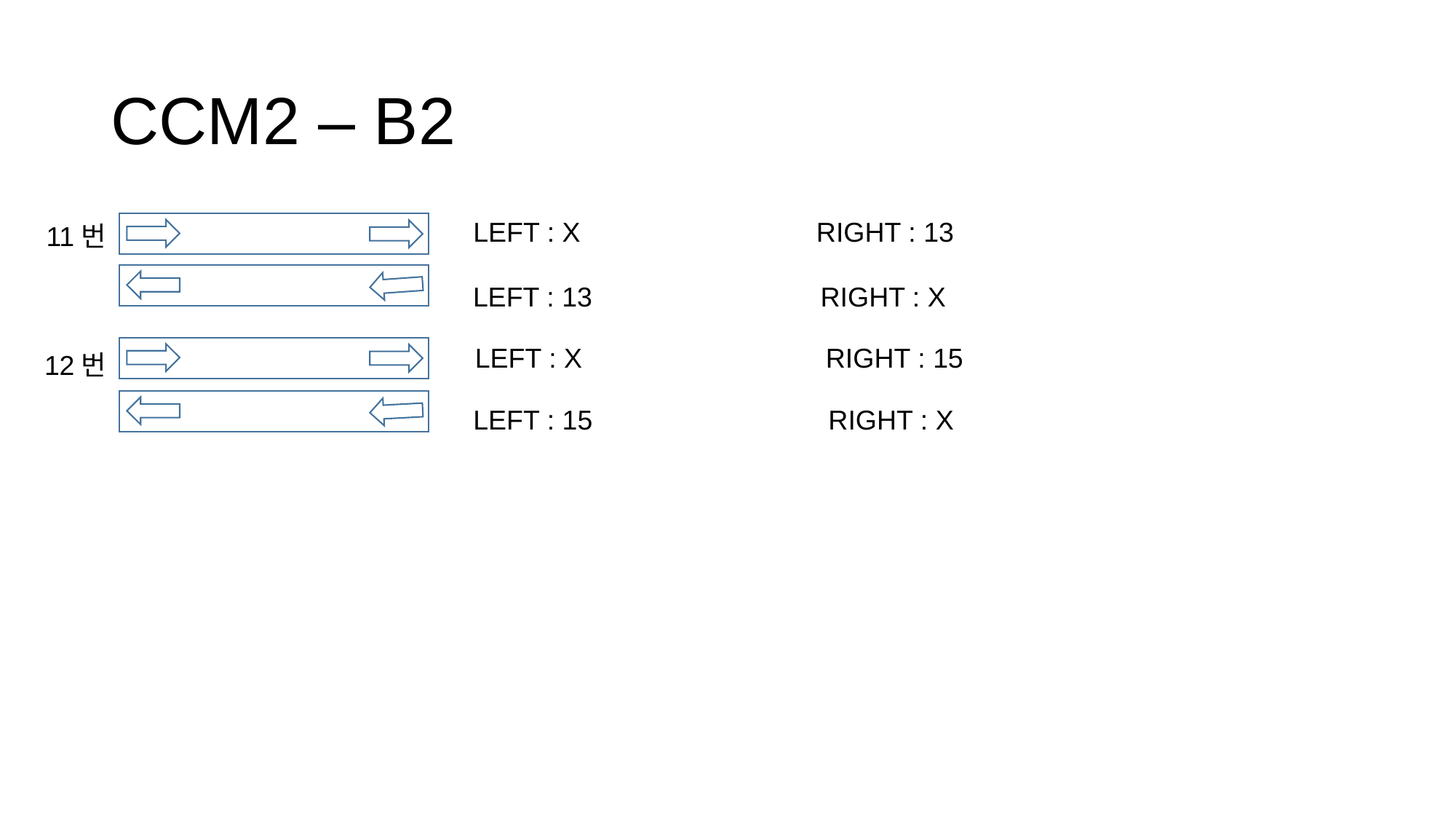

# CCM2 – B2
LEFT : X                               RIGHT : 13
11번

LEFT : 13                              RIGHT : X
LEFT : X                                RIGHT : 15

12번

LEFT : 15                               RIGHT : X